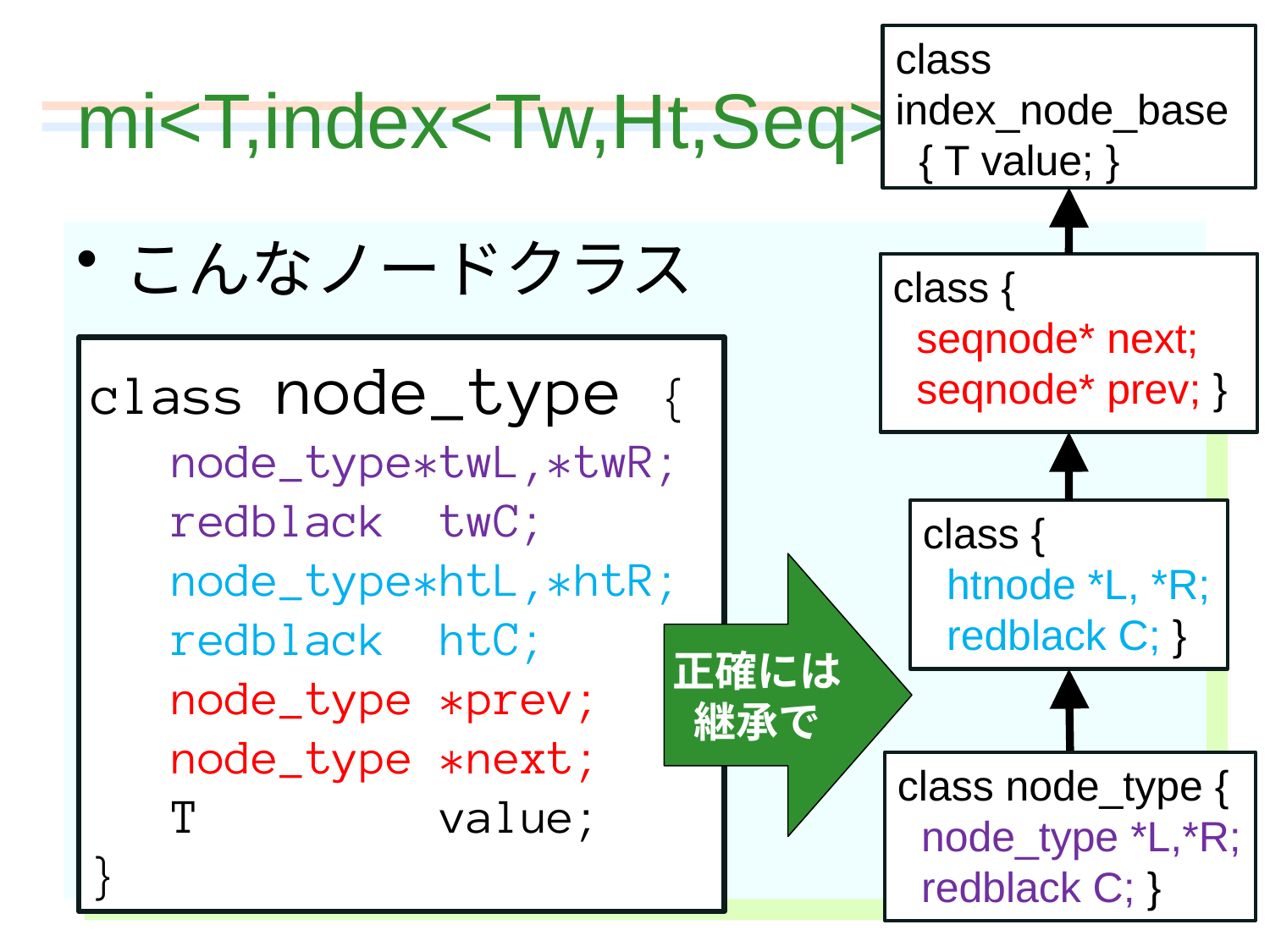

class
index_node_base
  { T value; }
# mi<T,index<Tw,Ht,Seq>>のﾉｰﾄﾞ
こんなノードクラス
class {
  seqnode* next;
  seqnode* prev; }
class node_type {
   node_type*twL,*twR;
   redblack  twC;
   node_type*htL,*htR;
   redblack  htC;
   node_type *prev;
   node_type *next;
   T         value;
}
class {
  htnode *L, *R;
  redblack C; }
正確には
継承で
class node_type {
  node_type *L,*R;
  redblack C; }